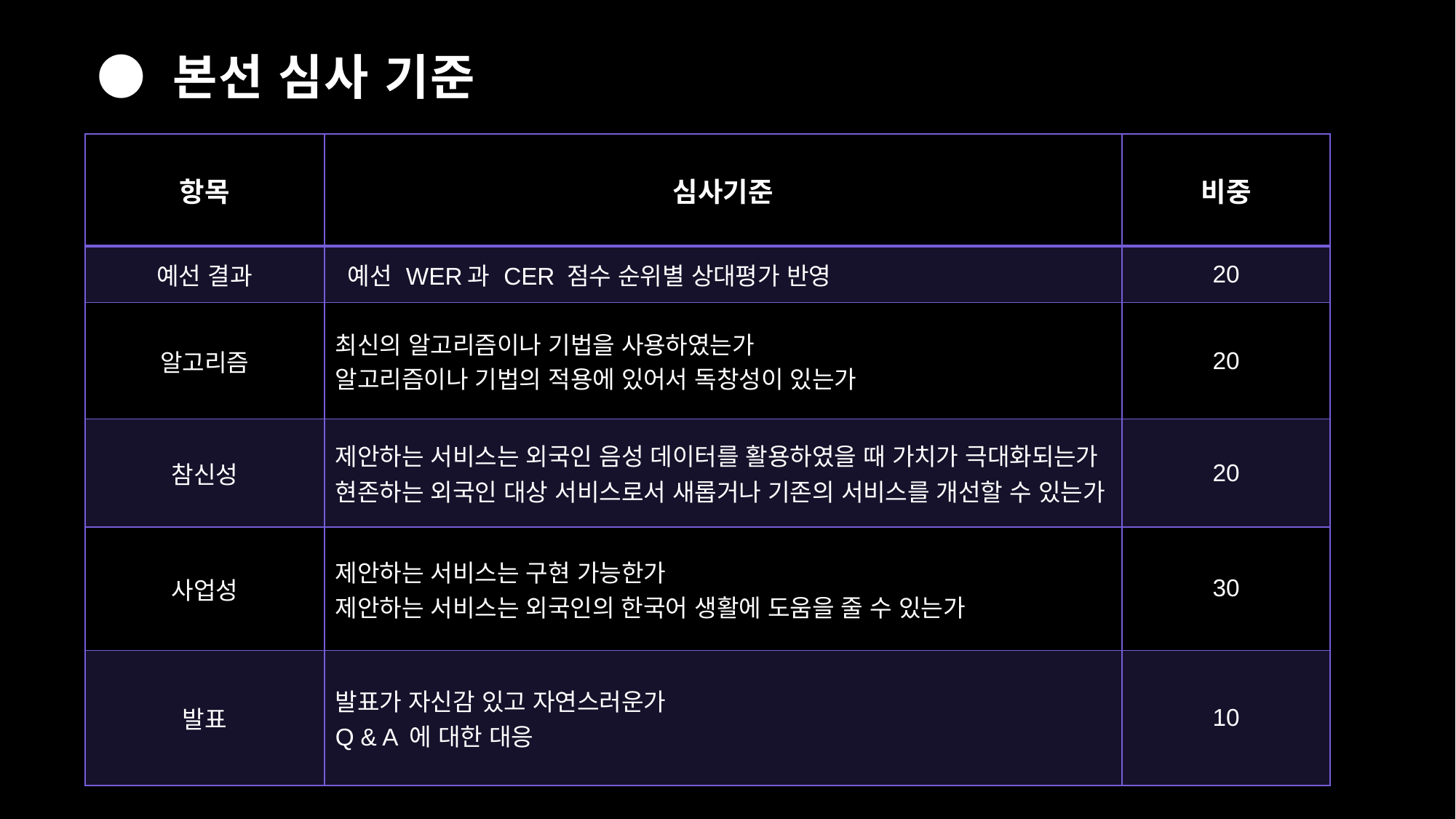

# ● 본선 심사 기준
| 항목 | 심사기준 | 비중 |
| --- | --- | --- |
| 예선 결과 | 예선 WER과 CER 점수 순위별 상대평가 반영 | 20 |
| 알고리즘 | 최신의 알고리즘이나 기법을 사용하였는가 알고리즘이나 기법의 적용에 있어서 독창성이 있는가 | 20 |
| 참신성 | 제안하는 서비스는 외국인 음성 데이터를 활용하였을 때 가치가 극대화되는가 현존하는 외국인 대상 서비스로서 새롭거나 기존의 서비스를 개선할 수 있는가 | 20 |
| 사업성 | 제안하는 서비스는 구현 가능한가 제안하는 서비스는 외국인의 한국어 생활에 도움을 줄 수 있는가 | 30 |
| 발표 | 발표가 자신감 있고 자연스러운가 Q & A 에 대한 대응 | 10 |